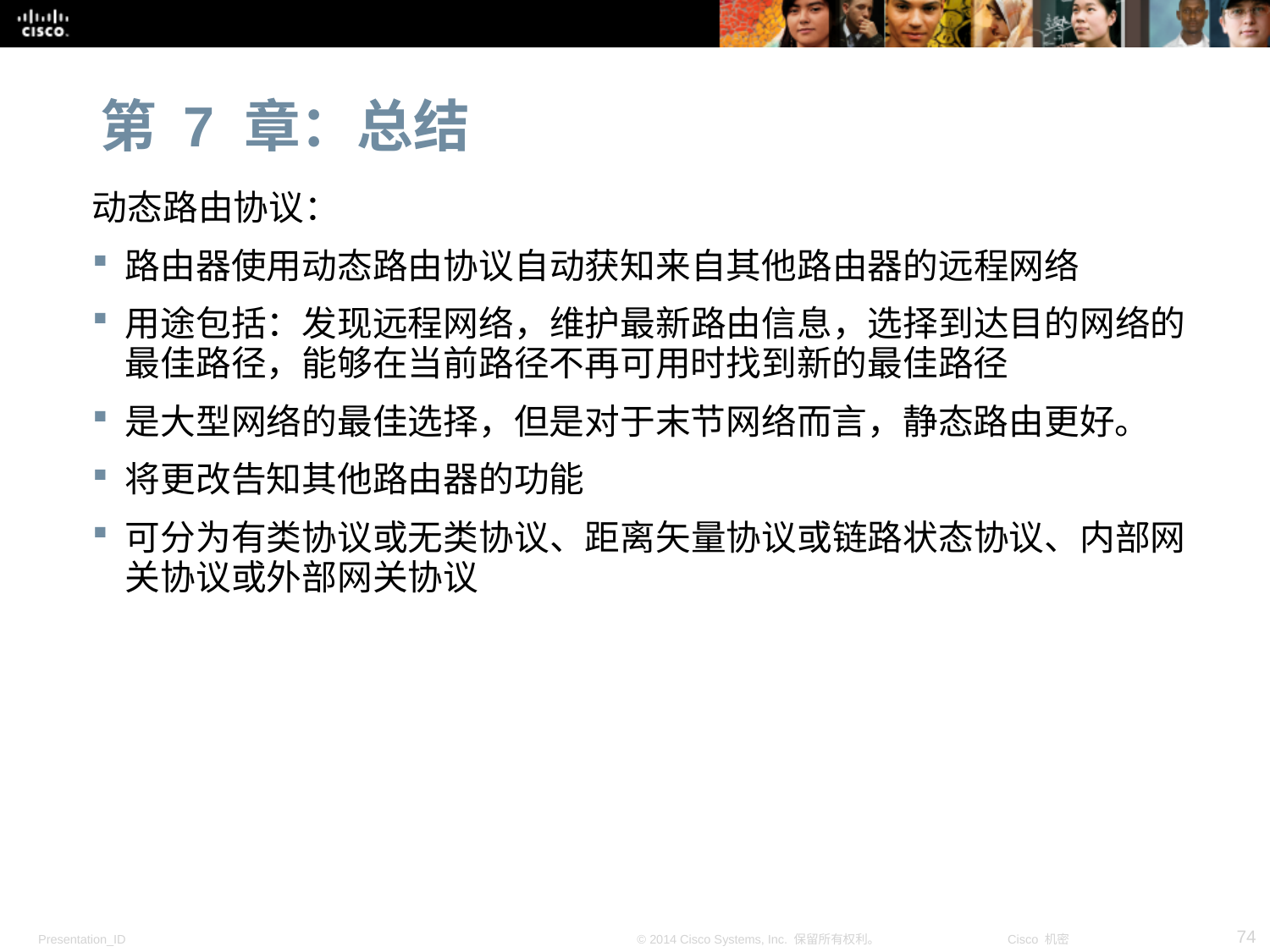

# 第 7 章：总结
动态路由协议：
路由器使用动态路由协议自动获知来自其他路由器的远程网络
用途包括：发现远程网络，维护最新路由信息，选择到达目的网络的最佳路径，能够在当前路径不再可用时找到新的最佳路径
是大型网络的最佳选择，但是对于末节网络而言，静态路由更好。
将更改告知其他路由器的功能
可分为有类协议或无类协议、距离矢量协议或链路状态协议、内部网关协议或外部网关协议